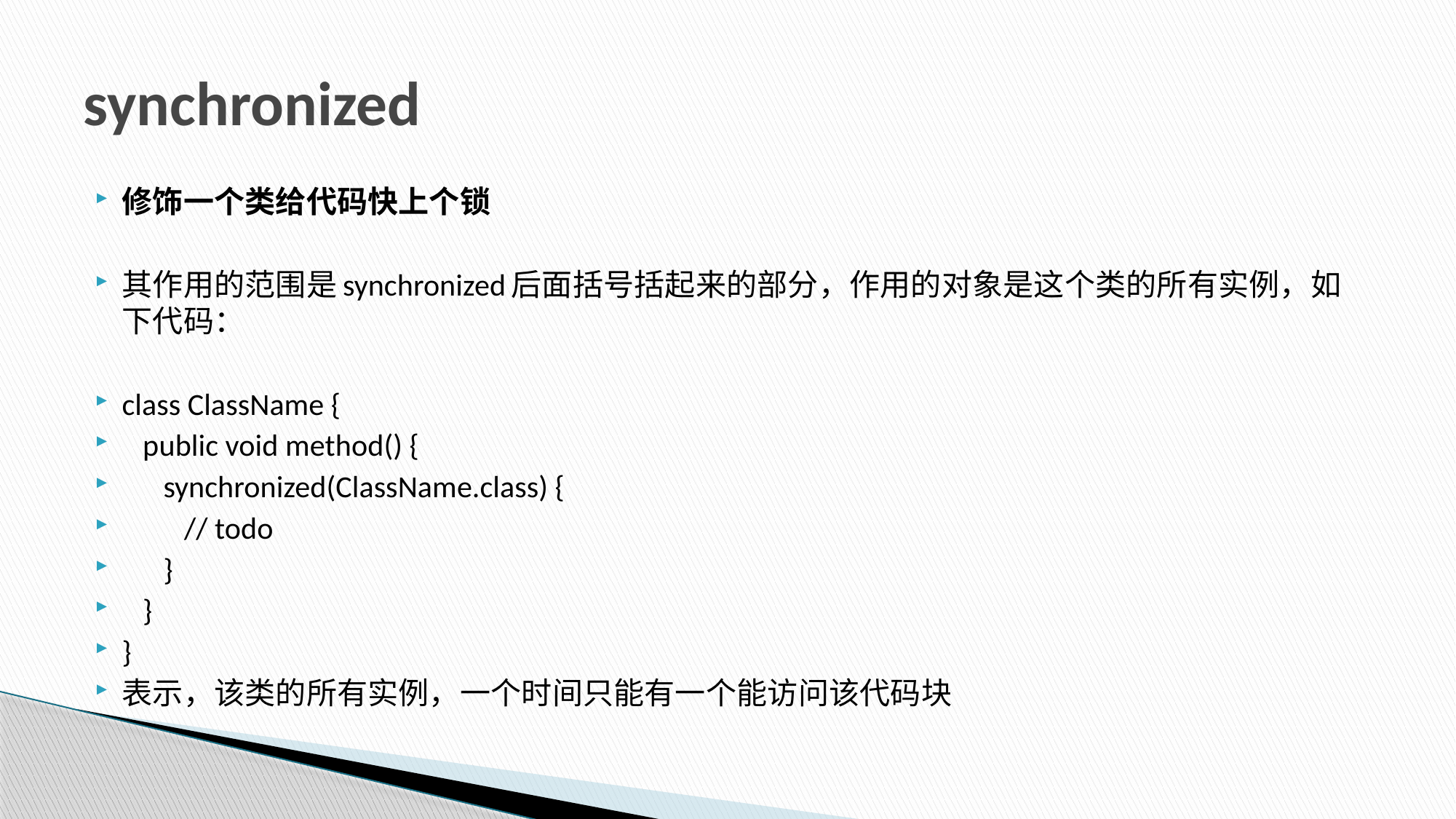

# synchronized
修饰一个类给代码快上个锁

其作用的范围是synchronized后面括号括起来的部分，作用的对象是这个类的所有实例，如下代码：

class ClassName {
   public void method() {
      synchronized(ClassName.class) {
         // todo
      }
   }
}
表示，该类的所有实例，一个时间只能有一个能访问该代码块